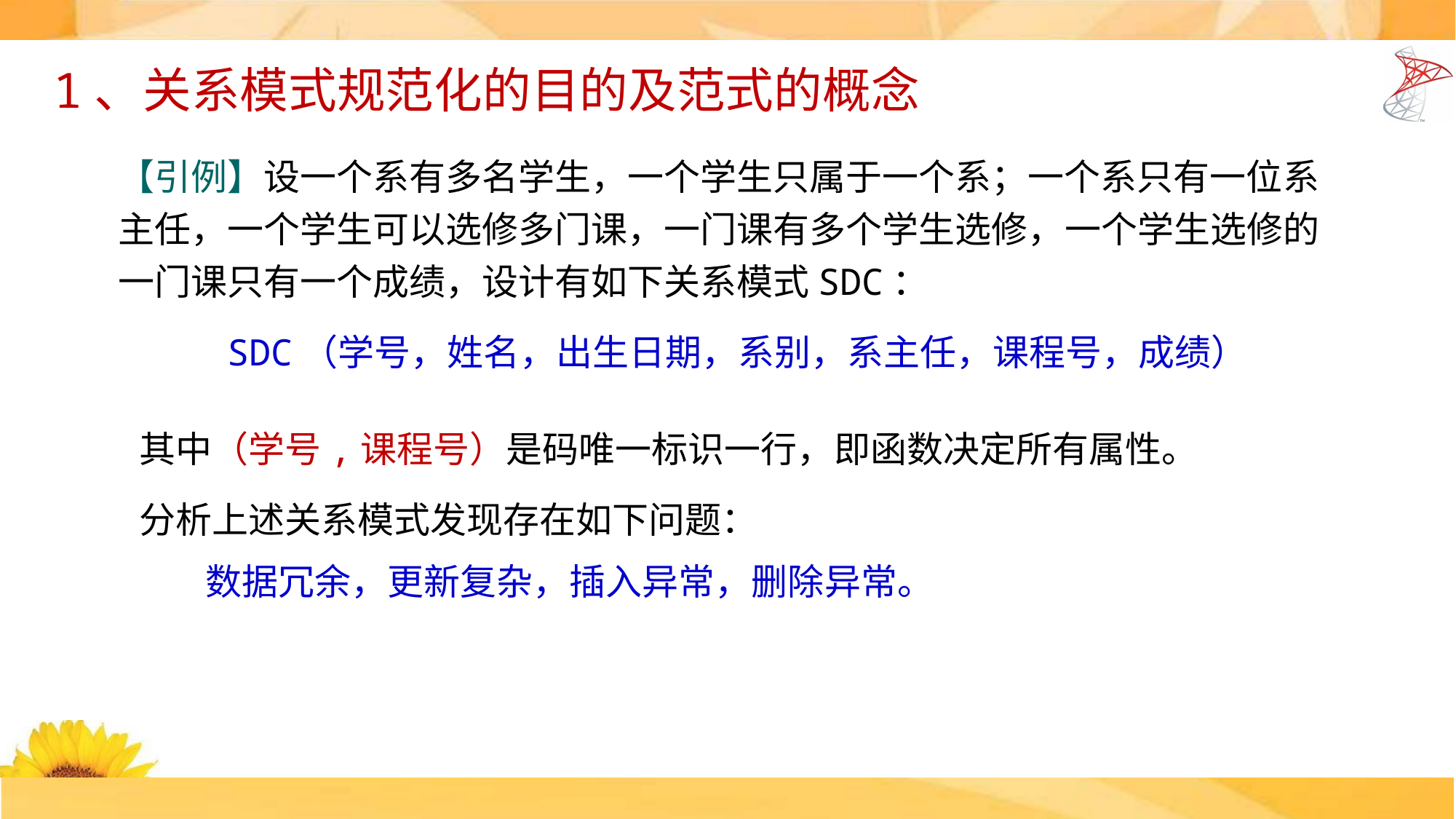

1、关系模式规范化的目的及范式的概念
【引例】设一个系有多名学生，一个学生只属于一个系；一个系只有一位系主任，一个学生可以选修多门课，一门课有多个学生选修，一个学生选修的一门课只有一个成绩，设计有如下关系模式SDC：
     SDC（学号，姓名，出生日期，系别，系主任，课程号，成绩）
其中（学号,课程号）是码唯一标识一行，即函数决定所有属性。
分析上述关系模式发现存在如下问题：
       数据冗余，更新复杂，插入异常，删除异常。